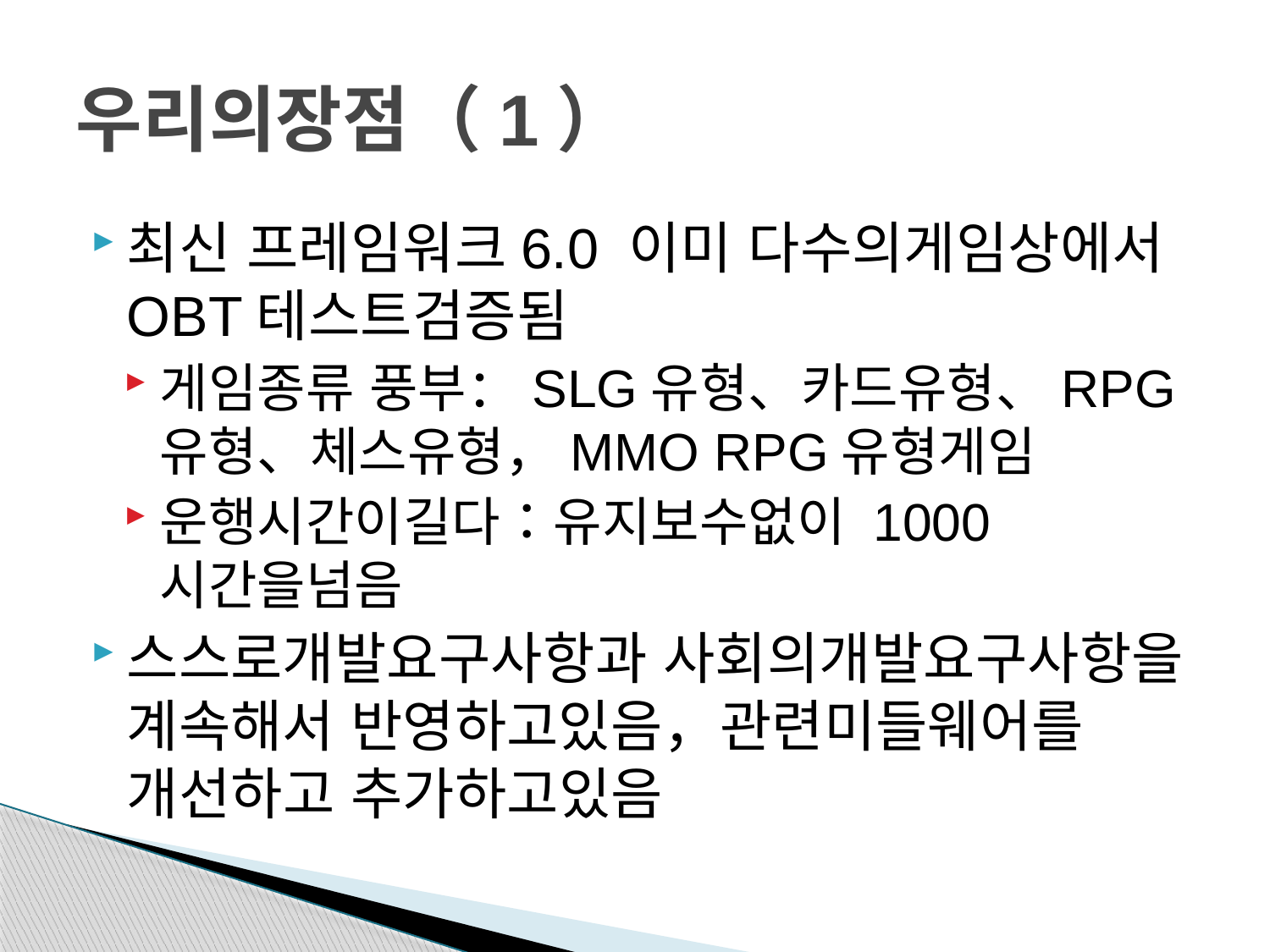

# 우리의장점（1）
최신 프레임워크6.0 이미 다수의게임상에서 OBT테스트검증됨
게임종류 풍부：SLG유형、카드유형、RPG유형、체스유형，MMO RPG유형게임
운행시간이길다：유지보수없이 1000시간을넘음
스스로개발요구사항과 사회의개발요구사항을 계속해서 반영하고있음，관련미들웨어를 개선하고 추가하고있음